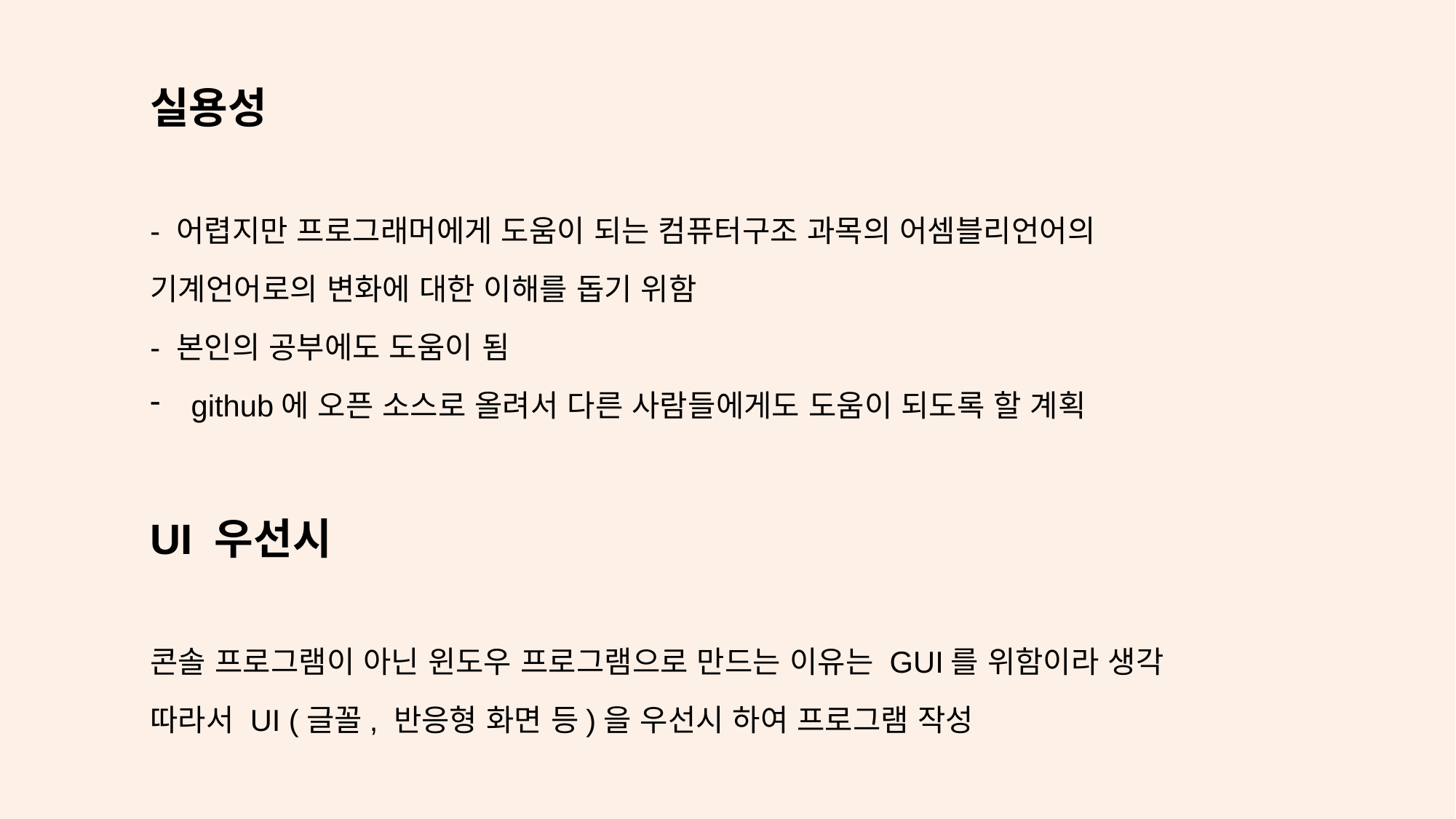

실용성

- 어렵지만 프로그래머에게 도움이 되는 컴퓨터구조 과목의 어셈블리언어의
기계언어로의 변화에 대한 이해를 돕기 위함
- 본인의 공부에도 도움이 됨
github에 오픈 소스로 올려서 다른 사람들에게도 도움이 되도록 할 계획

UI 우선시

콘솔 프로그램이 아닌 윈도우 프로그램으로 만드는 이유는 GUI를 위함이라 생각
따라서 UI (글꼴, 반응형 화면 등)을 우선시 하여 프로그램 작성